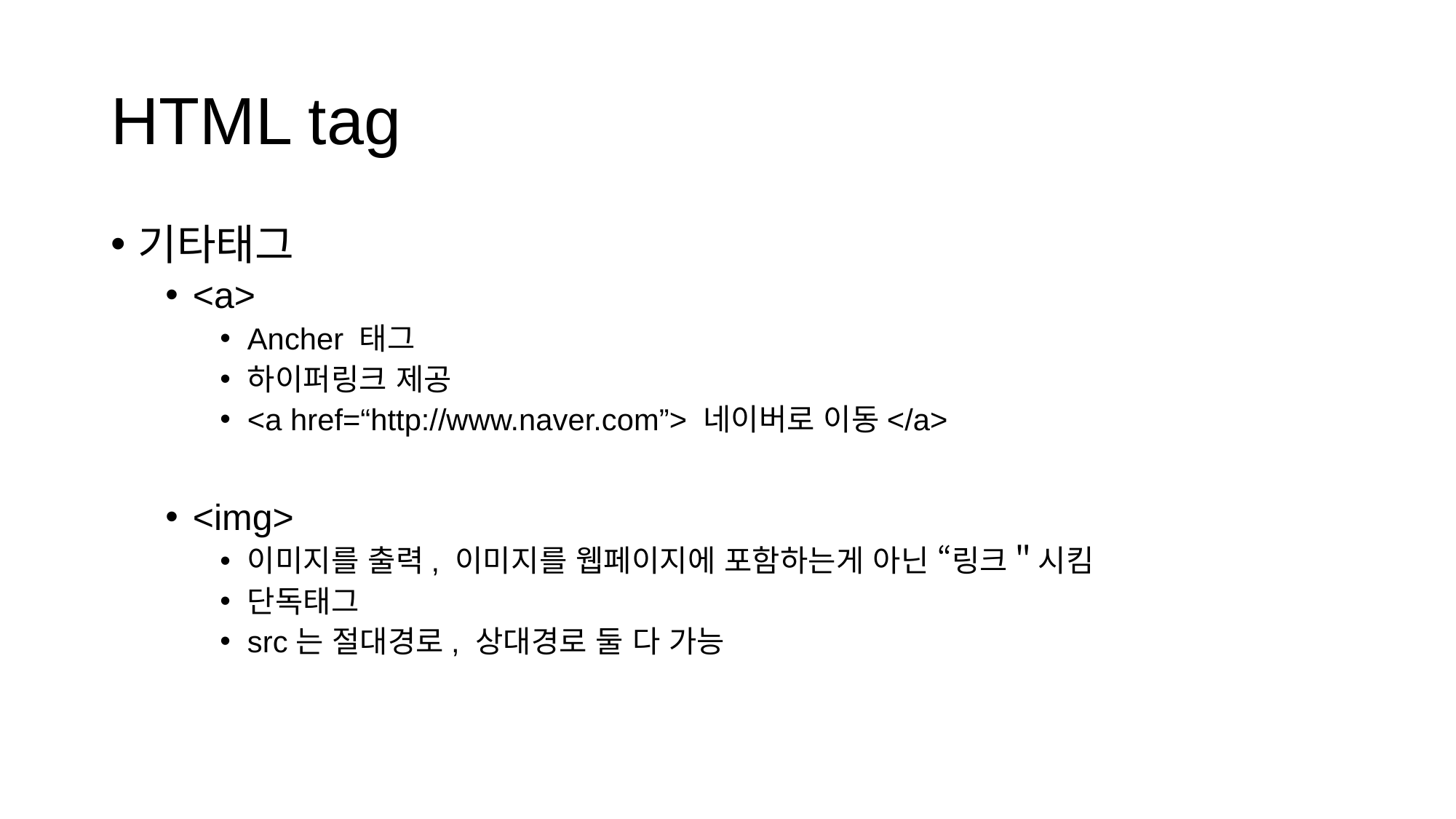

# HTML tag
기타태그
<a>
Ancher 태그
하이퍼링크 제공
<a href=“http://www.naver.com”> 네이버로 이동</a>

<img>
이미지를 출력, 이미지를 웹페이지에 포함하는게 아닌 “링크＂시킴
단독태그
src는 절대경로, 상대경로 둘 다 가능